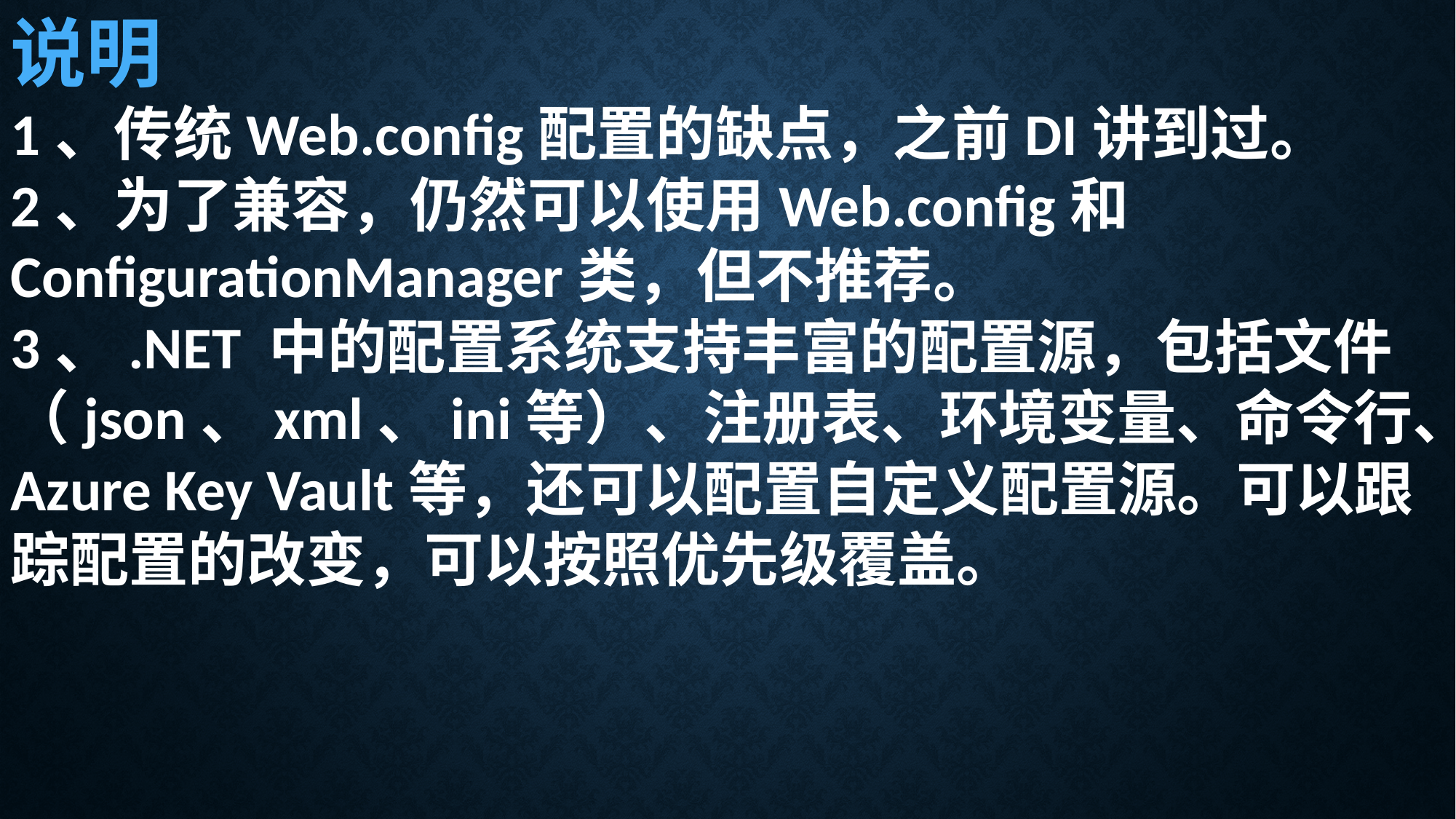

说明
1、传统Web.config配置的缺点，之前DI讲到过。
2、为了兼容，仍然可以使用Web.config和ConfigurationManager类，但不推荐。
3、.NET 中的配置系统支持丰富的配置源，包括文件（json、xml、ini等）、注册表、环境变量、命令行、Azure Key Vault等，还可以配置自定义配置源。可以跟踪配置的改变，可以按照优先级覆盖。